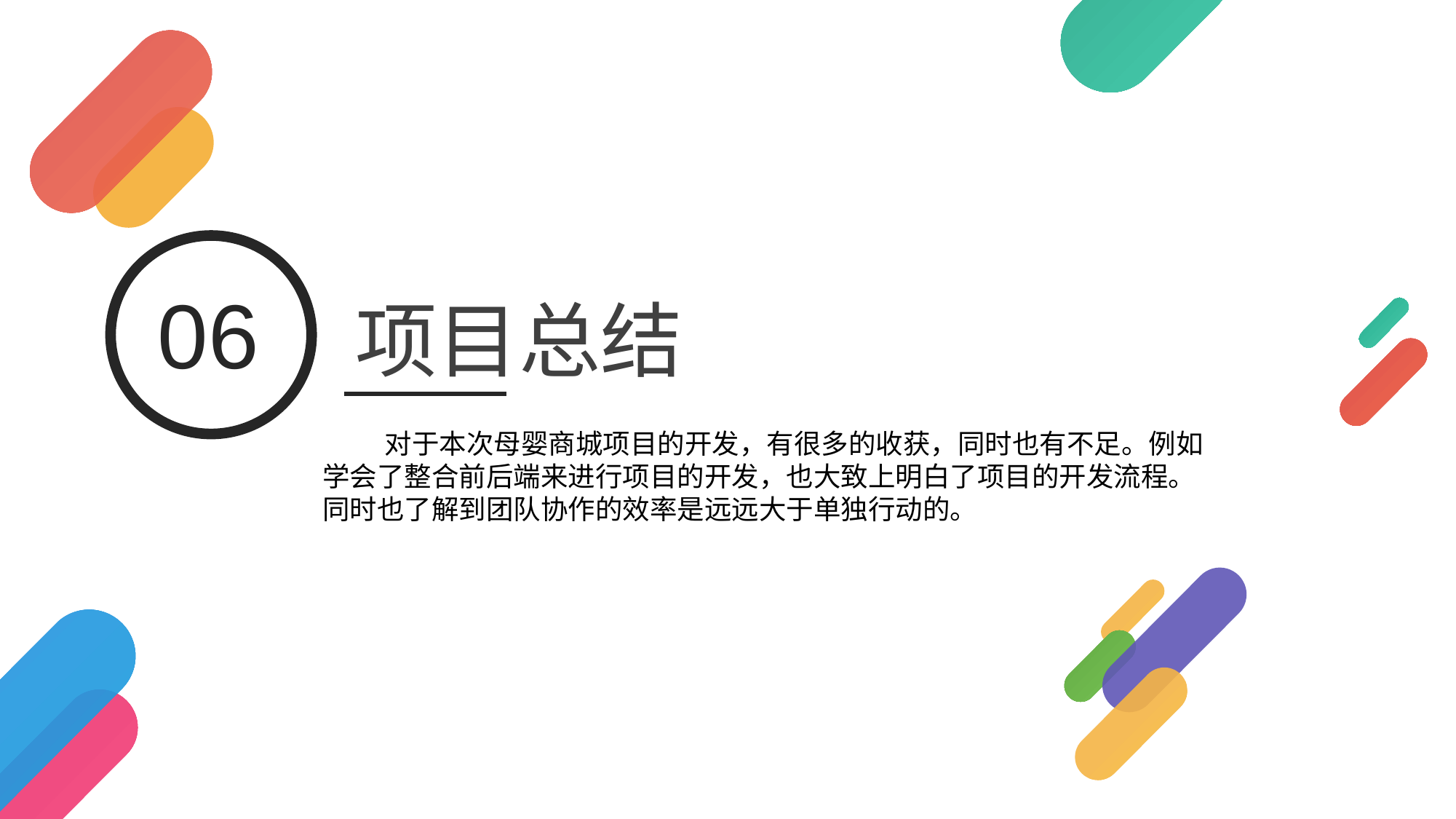

06
项目总结

         对于本次母婴商城项目的开发，有很多的收获，同时也有不足。例如学会了整合前后端来进行项目的开发，也大致上明白了项目的开发流程。同时也了解到团队协作的效率是远远大于单独行动的。